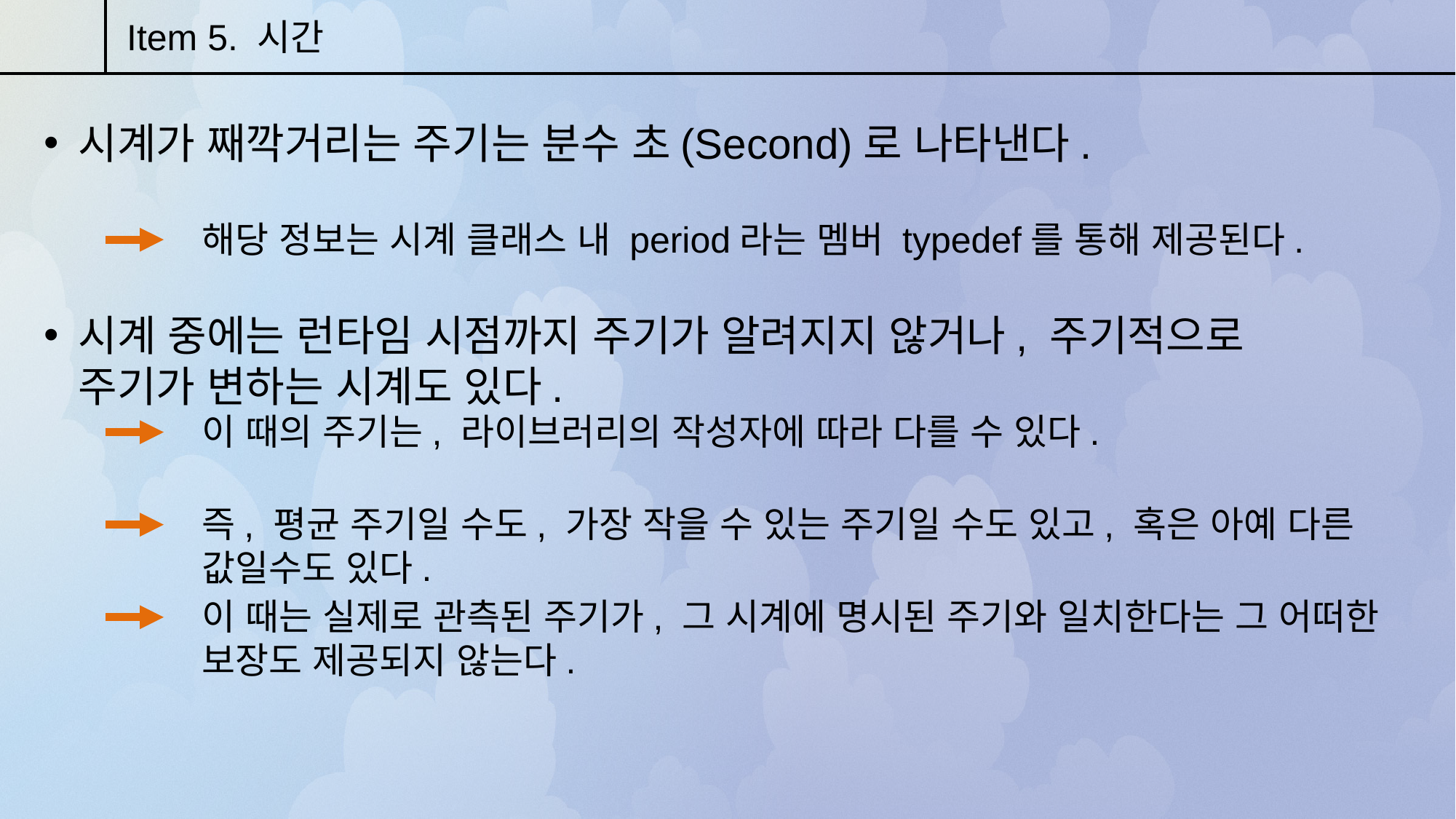

Item 5. 시간
시계가 째깍거리는 주기는 분수 초(Second)로 나타낸다.
해당 정보는 시계 클래스 내 period라는 멤버 typedef를 통해 제공된다.
시계 중에는 런타임 시점까지 주기가 알려지지 않거나, 주기적으로 주기가 변하는 시계도 있다.
이 때의 주기는, 라이브러리의 작성자에 따라 다를 수 있다.
즉, 평균 주기일 수도, 가장 작을 수 있는 주기일 수도 있고, 혹은 아예 다른 값일수도 있다.
이 때는 실제로 관측된 주기가, 그 시계에 명시된 주기와 일치한다는 그 어떠한 보장도 제공되지 않는다.